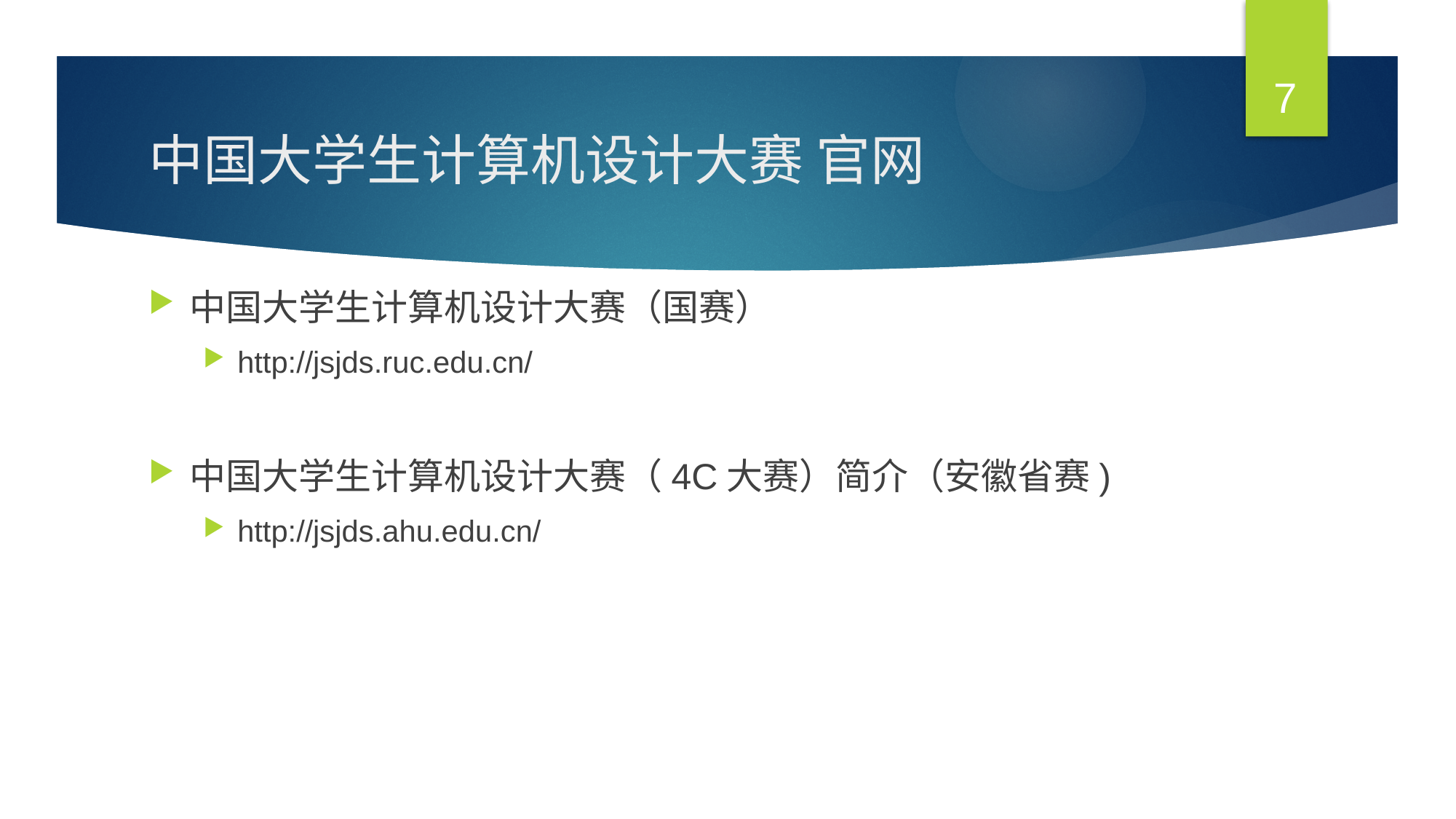

7
# 中国大学生计算机设计大赛 官网
中国大学生计算机设计大赛（国赛）
http://jsjds.ruc.edu.cn/

中国大学生计算机设计大赛（4C大赛）简介（安徽省赛)
http://jsjds.ahu.edu.cn/